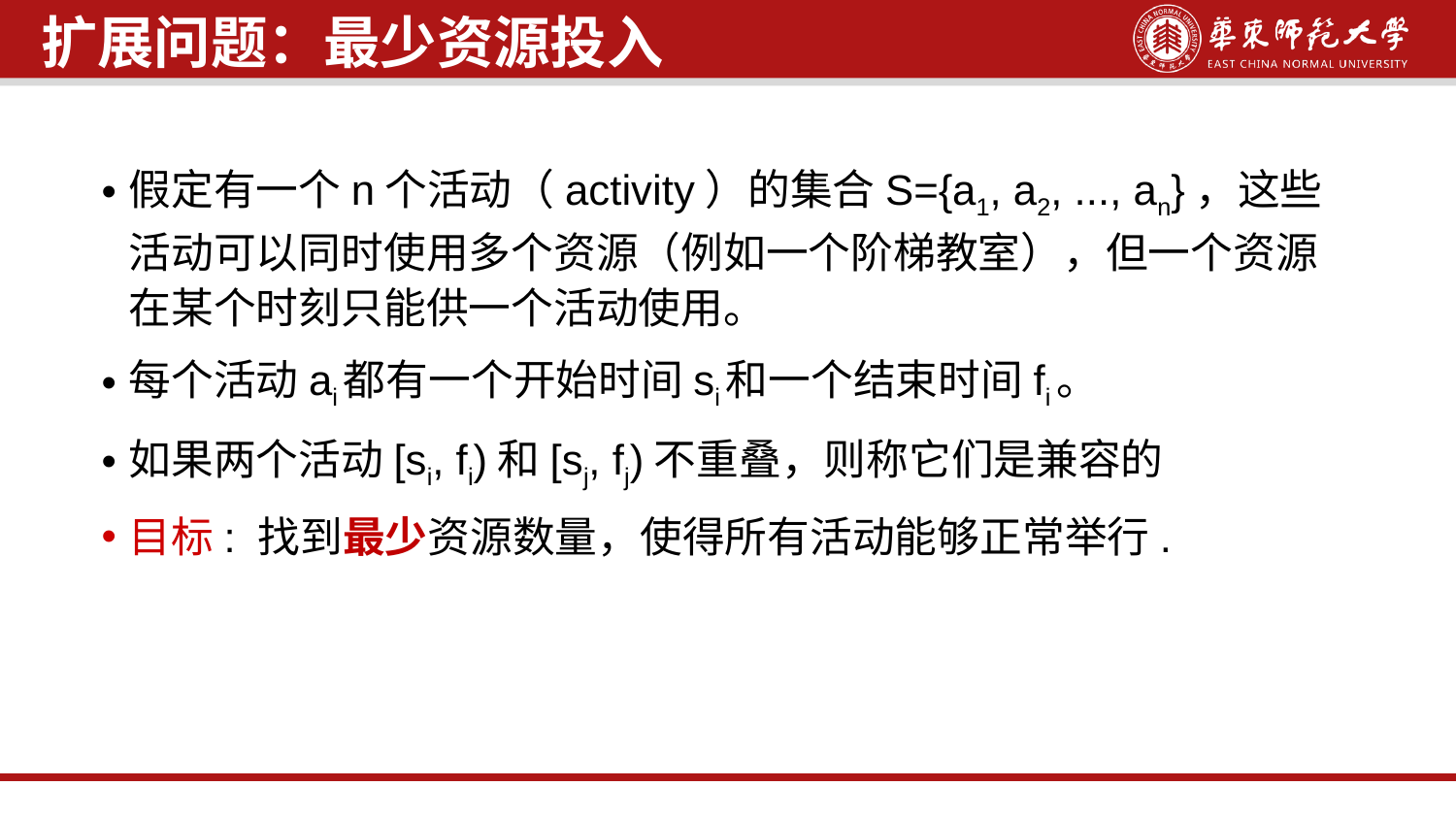

12
扩展问题：最少资源投入
假定有一个n个活动（activity）的集合S={a1, a2, ..., an}，这些活动可以同时使用多个资源（例如一个阶梯教室），但一个资源在某个时刻只能供一个活动使用。
每个活动ai都有一个开始时间si和一个结束时间fi。
如果两个活动[si, fi)和[sj, fj)不重叠，则称它们是兼容的
目标: 找到最少资源数量，使得所有活动能够正常举行.